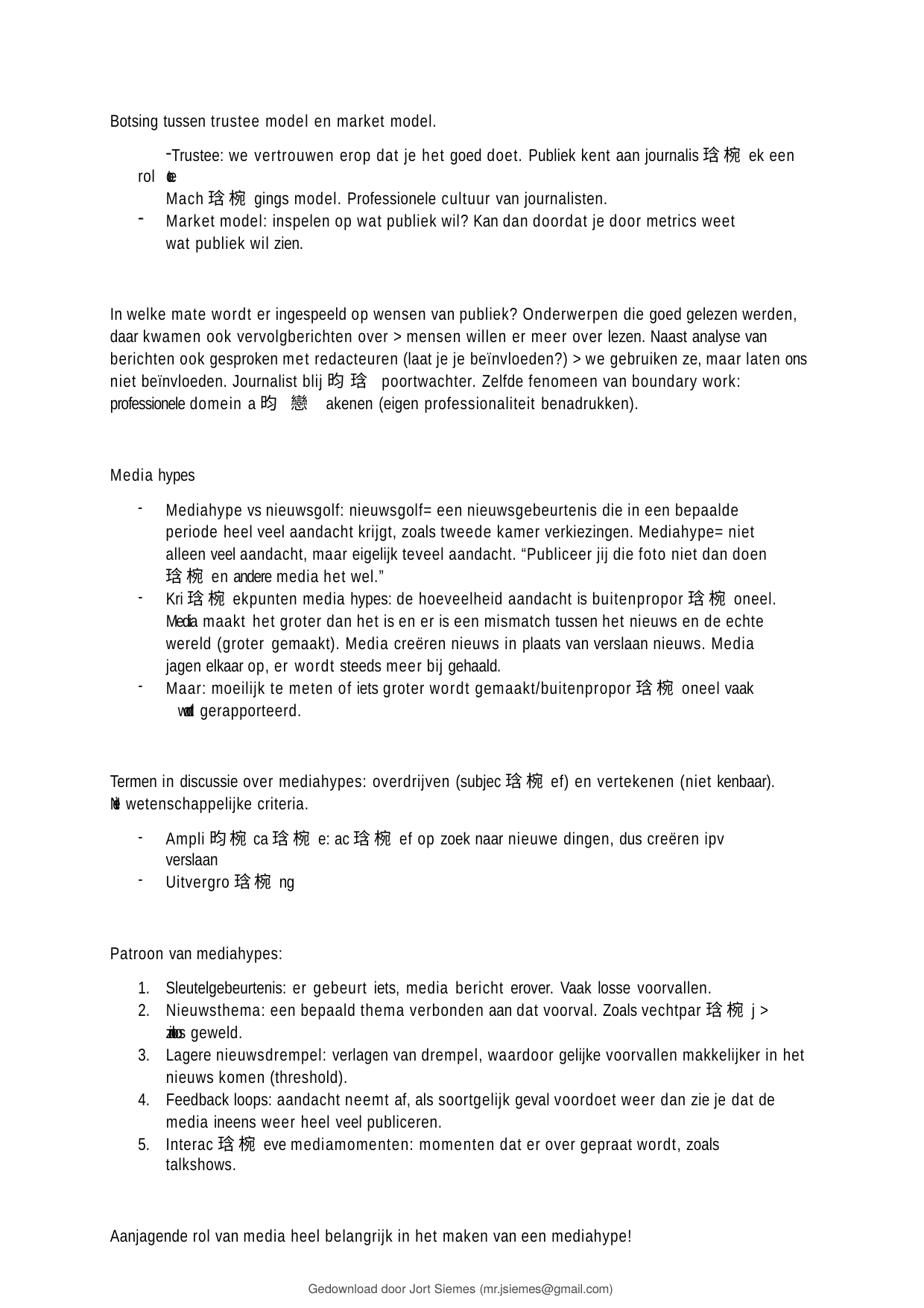

Botsing tussen trustee model en market model.
Trustee: we vertrouwen erop dat je het goed doet. Publiek kent aan journalis琀椀ek een rol toe.
Mach琀椀gings model. Professionele cultuur van journalisten.
Market model: inspelen op wat publiek wil? Kan dan doordat je door metrics weet wat publiek wil zien.

In welke mate wordt er ingespeeld op wensen van publiek? Onderwerpen die goed gelezen werden, daar kwamen ook vervolgberichten over > mensen willen er meer over lezen. Naast analyse van berichten ook gesproken met redacteuren (laat je je beïnvloeden?) > we gebruiken ze, maar laten ons niet beïnvloeden. Journalist blij昀琀 poortwachter. Zelfde fenomeen van boundary work: professionele domein a昀戀akenen (eigen professionaliteit benadrukken).

Media hypes
Mediahype vs nieuwsgolf: nieuwsgolf= een nieuwsgebeurtenis die in een bepaalde periode heel veel aandacht krijgt, zoals tweede kamer verkiezingen. Mediahype= niet alleen veel aandacht, maar eigelijk teveel aandacht. “Publiceer jij die foto niet dan doen 琀椀en andere media het wel.”
Kri琀椀ekpunten media hypes: de hoeveelheid aandacht is buitenpropor琀椀oneel. Media maakt het groter dan het is en er is een mismatch tussen het nieuws en de echte wereld (groter gemaakt). Media creëren nieuws in plaats van verslaan nieuws. Media jagen elkaar op, er wordt steeds meer bij gehaald.
Maar: moeilijk te meten of iets groter wordt gemaakt/buitenpropor琀椀oneel vaak  wordt gerapporteerd.

Termen in discussie over mediahypes: overdrijven (subjec琀椀ef) en vertekenen (niet kenbaar). Niet wetenschappelijke criteria.
Ampli昀椀ca琀椀e: ac琀椀ef op zoek naar nieuwe dingen, dus creëren ipv verslaan
Uitvergro琀椀ng

Patroon van mediahypes:
Sleutelgebeurtenis: er gebeurt iets, media bericht erover. Vaak losse voorvallen.
Nieuwsthema: een bepaald thema verbonden aan dat voorval. Zoals vechtpar琀椀j > zinloos geweld.
Lagere nieuwsdrempel: verlagen van drempel, waardoor gelijke voorvallen makkelijker in het nieuws komen (threshold).
Feedback loops: aandacht neemt af, als soortgelijk geval voordoet weer dan zie je dat de media ineens weer heel veel publiceren.
Interac琀椀eve mediamomenten: momenten dat er over gepraat wordt, zoals talkshows.

Aanjagende rol van media heel belangrijk in het maken van een mediahype!
Gedownload door Jort Siemes (mr.jsiemes@gmail.com)